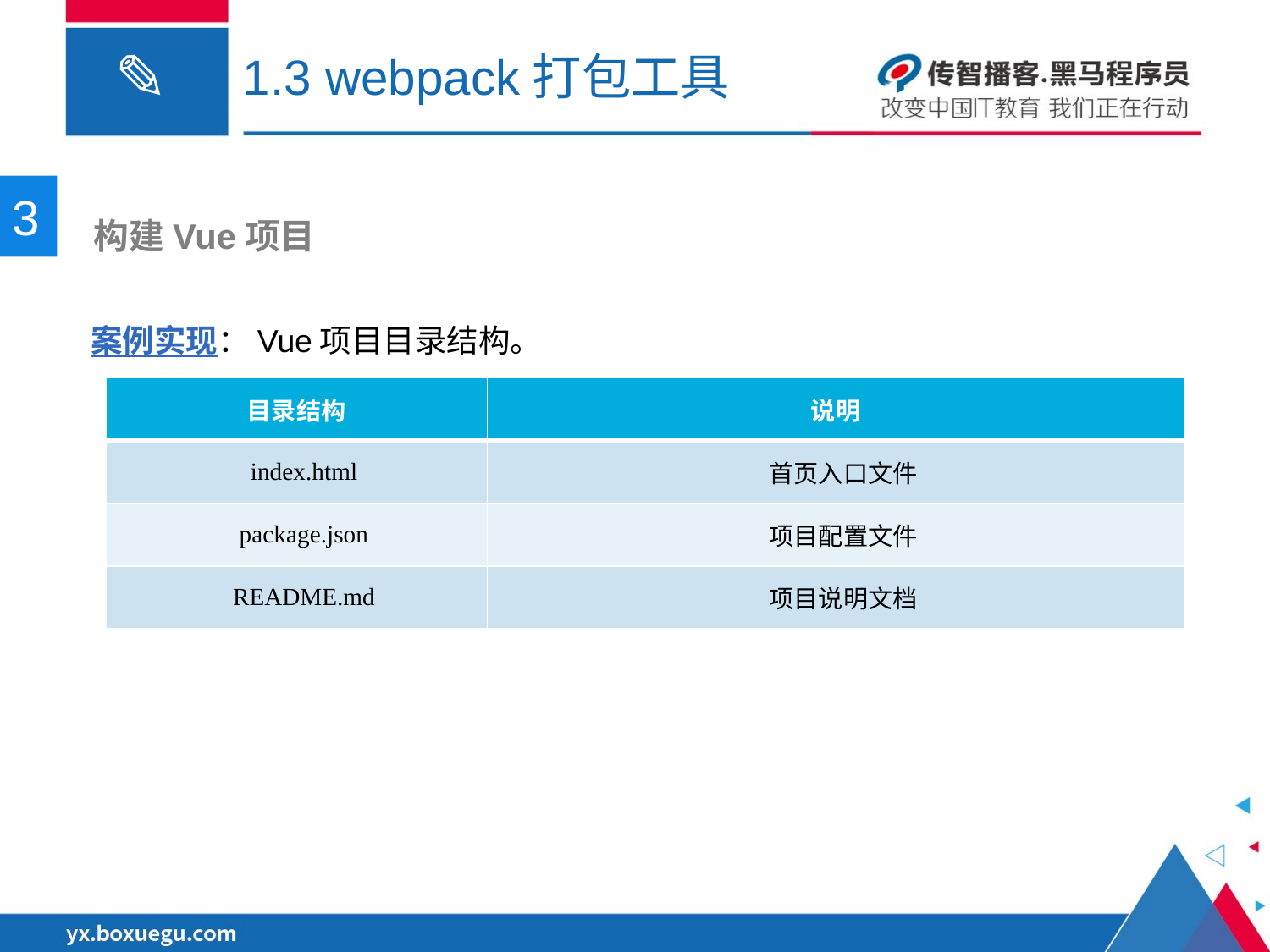

# 1.3 webpack打包工具

3
  构建Vue项目
案例实现：Vue项目目录结构。
| 目录结构 | 说明 |
| --- | --- |
| index.html | 首页入口文件 |
| package.json | 项目配置文件 |
| README.md | 项目说明文档 |